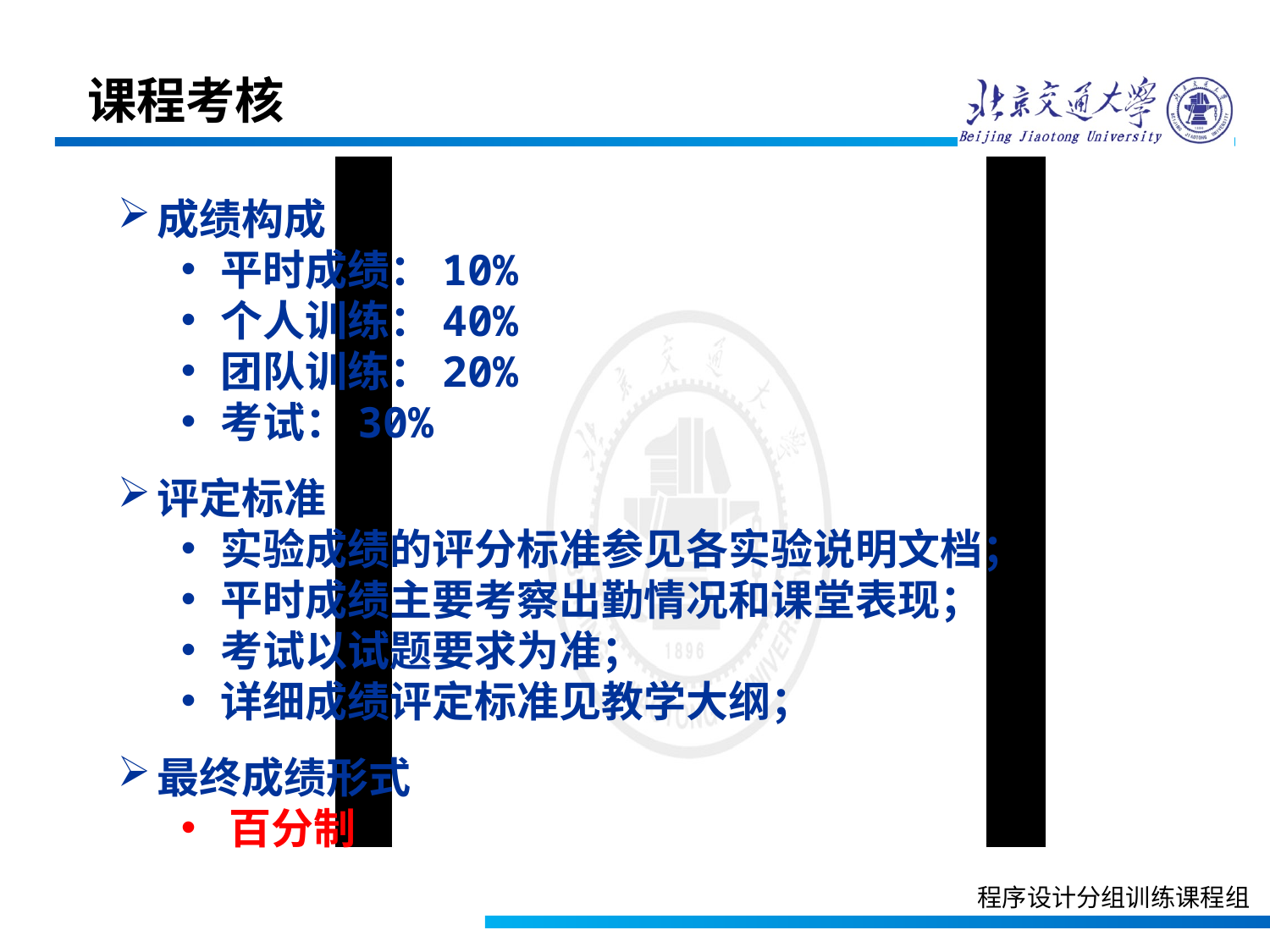

课程考核
成绩构成
平时成绩：10%
个人训练：40%
团队训练：20%
考试：30%
评定标准
实验成绩的评分标准参见各实验说明文档；
平时成绩主要考察出勤情况和课堂表现；
考试以试题要求为准；
详细成绩评定标准见教学大纲；
最终成绩形式
百分制
程序设计分组训练课程组